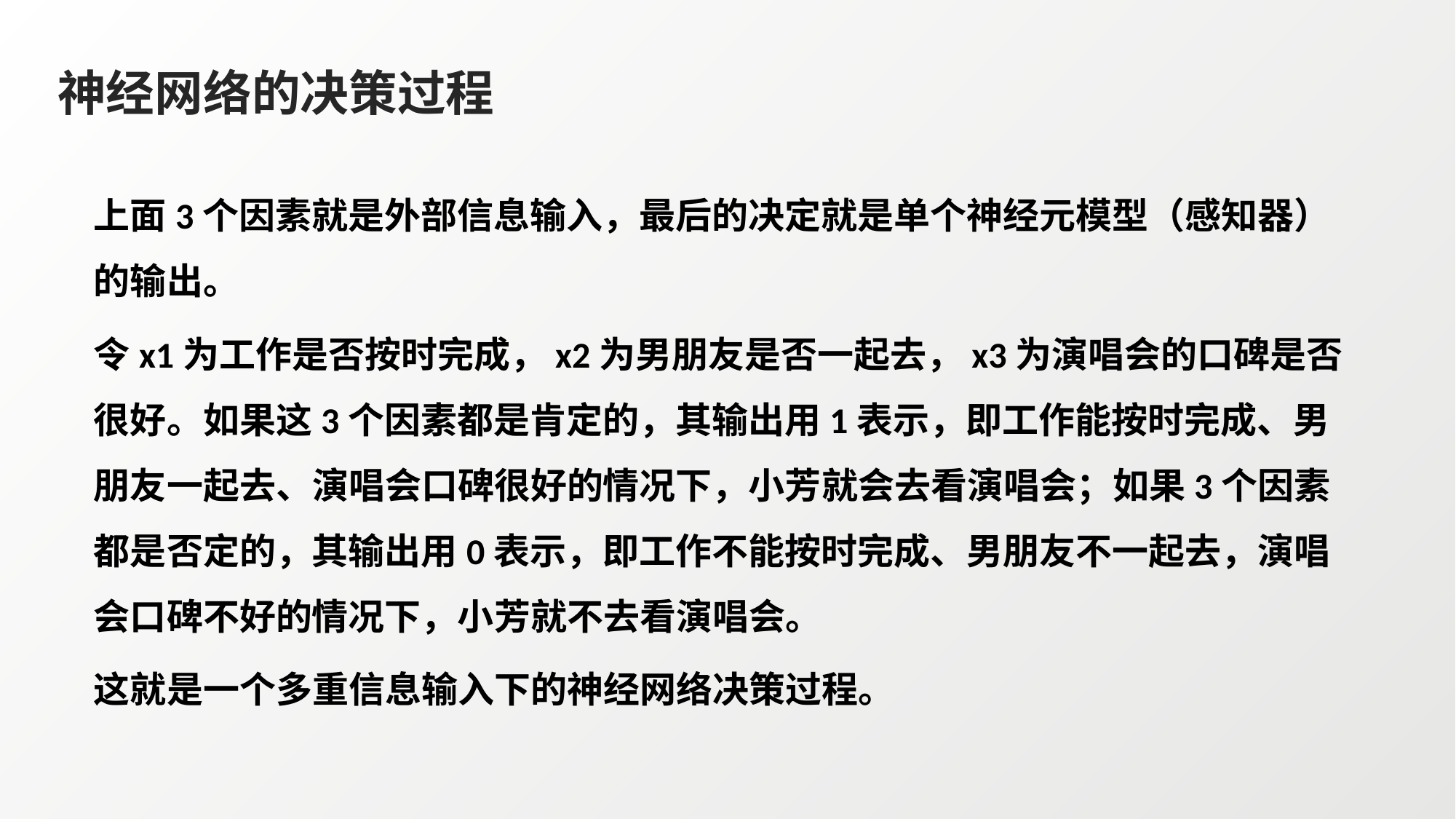

# 神经网络的决策过程
上面3个因素就是外部信息输入，最后的决定就是单个神经元模型（感知器）的输出。
令x1为工作是否按时完成，x2为男朋友是否一起去，x3为演唱会的口碑是否很好。如果这3个因素都是肯定的，其输出用1表示，即工作能按时完成、男朋友一起去、演唱会口碑很好的情况下，小芳就会去看演唱会；如果3个因素都是否定的，其输出用0表示，即工作不能按时完成、男朋友不一起去，演唱会口碑不好的情况下，小芳就不去看演唱会。
这就是一个多重信息输入下的神经网络决策过程。